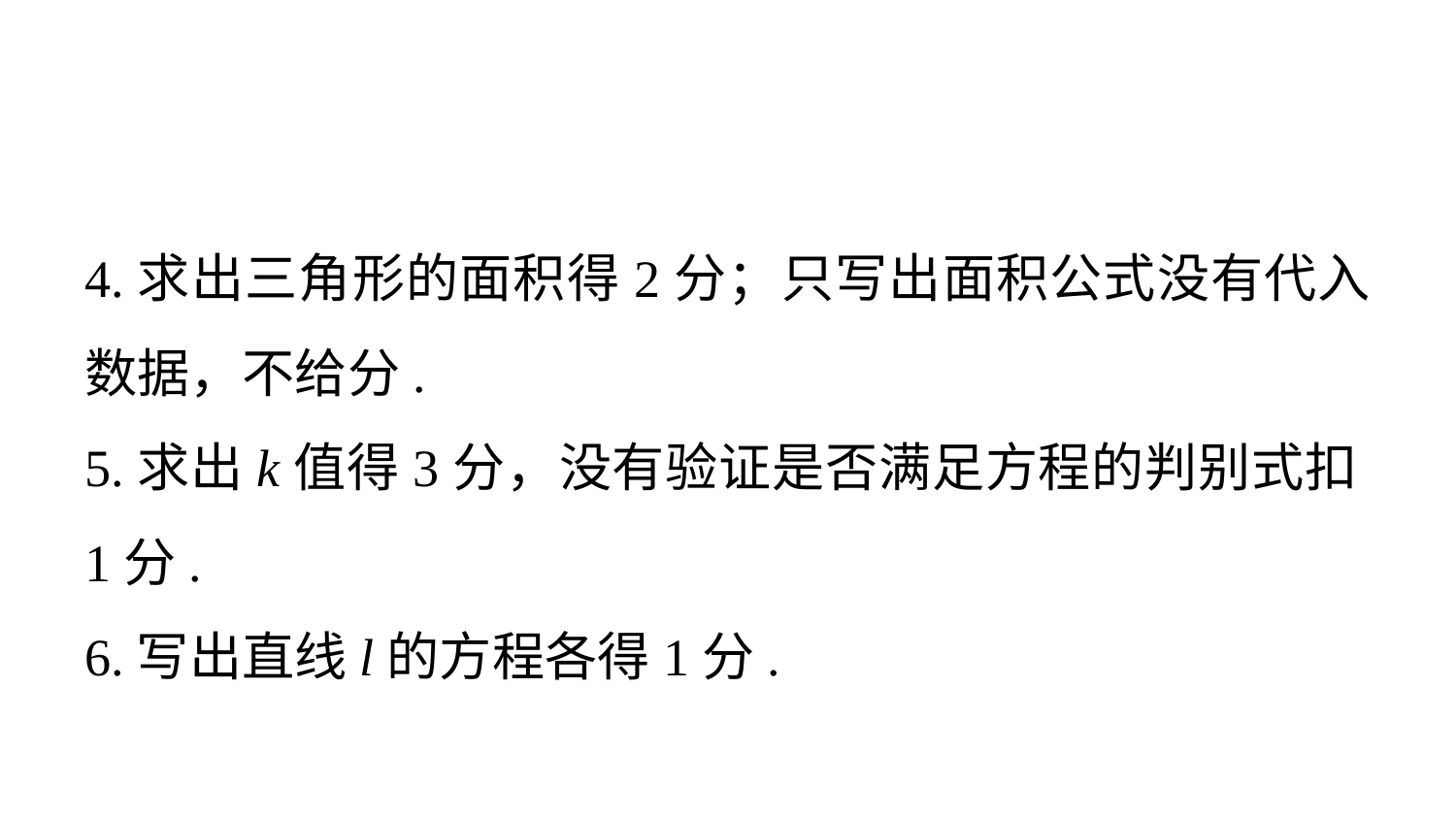

4.求出三角形的面积得2分；只写出面积公式没有代入数据，不给分.
5.求出k值得3分，没有验证是否满足方程的判别式扣1分.
6.写出直线l的方程各得1分.